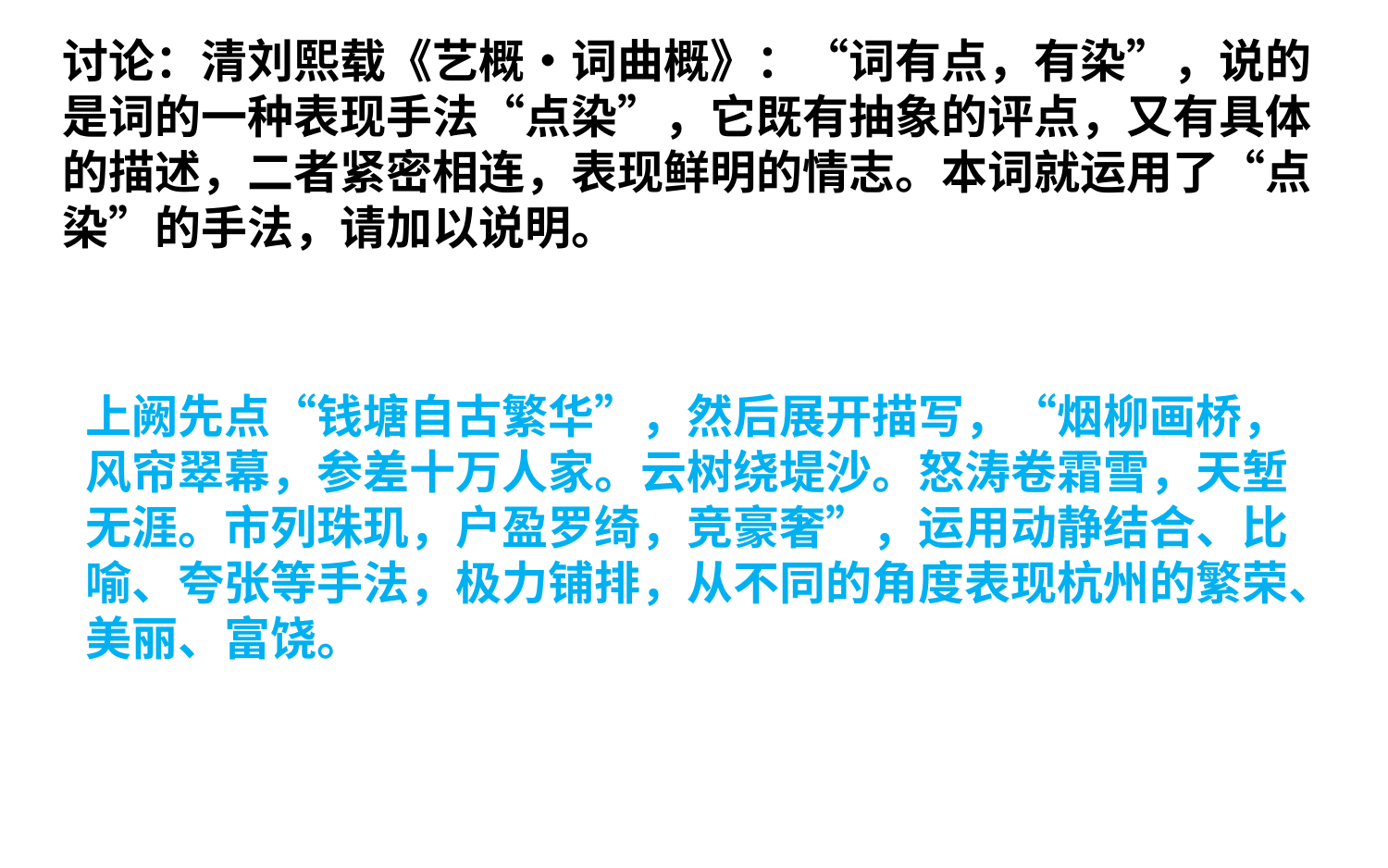

讨论：清刘熙载《艺概•词曲概》：“词有点，有染”，说的是词的一种表现手法“点染”，它既有抽象的评点，又有具体的描述，二者紧密相连，表现鲜明的情志。本词就运用了“点染”的手法，请加以说明。
上阙先点“钱塘自古繁华”，然后展开描写，“烟柳画桥，风帘翠幕，参差十万人家。云树绕堤沙。怒涛卷霜雪，天堑无涯。市列珠玑，户盈罗绮，竞豪奢”，运用动静结合、比喻、夸张等手法，极力铺排，从不同的角度表现杭州的繁荣、美丽、富饶。